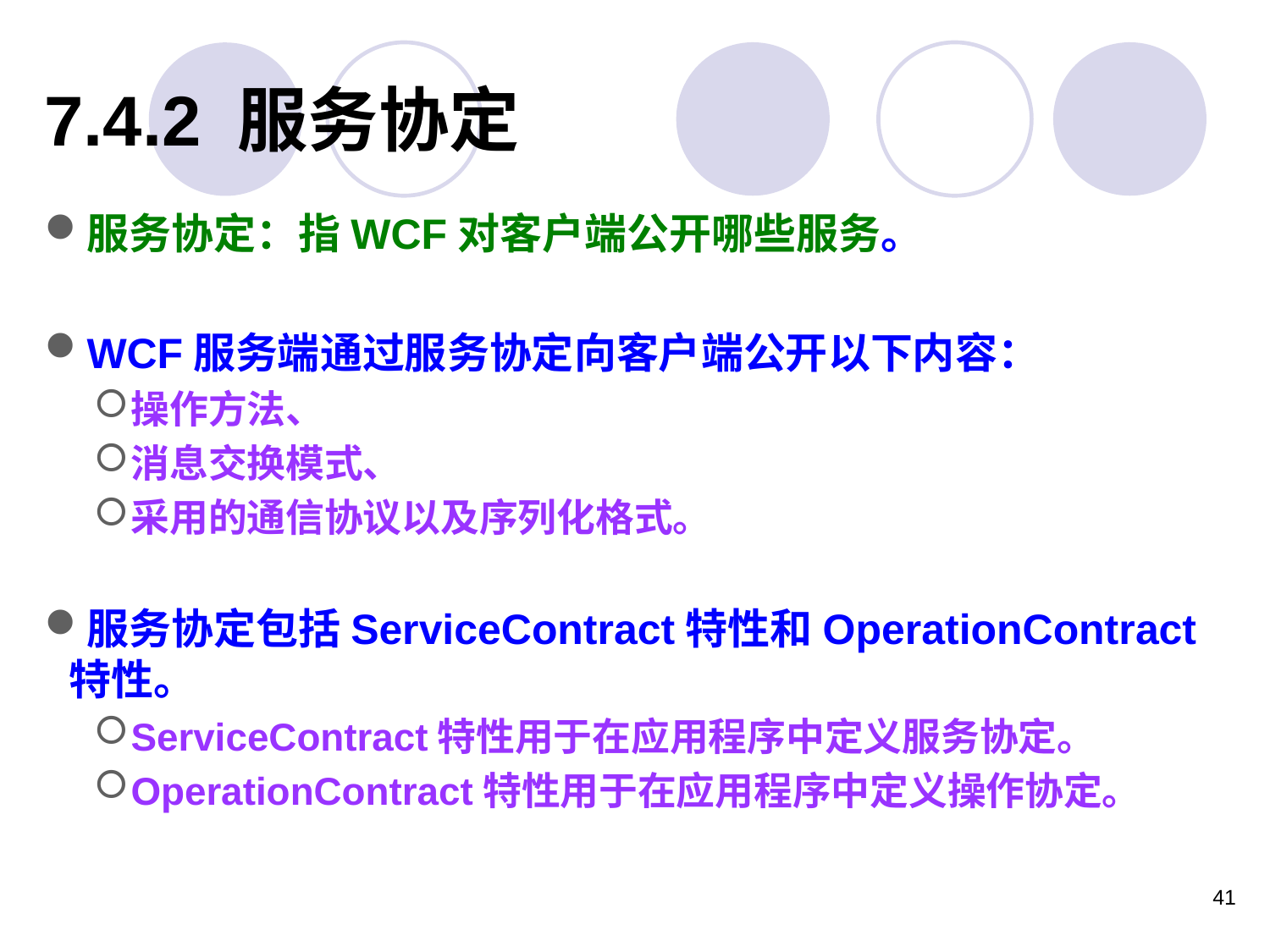

# 7.4.2 服务协定
服务协定：指WCF对客户端公开哪些服务。

WCF服务端通过服务协定向客户端公开以下内容：
操作方法、
消息交换模式、
采用的通信协议以及序列化格式。

服务协定包括ServiceContract特性和OperationContract特性。
ServiceContract特性用于在应用程序中定义服务协定。
OperationContract特性用于在应用程序中定义操作协定。

41